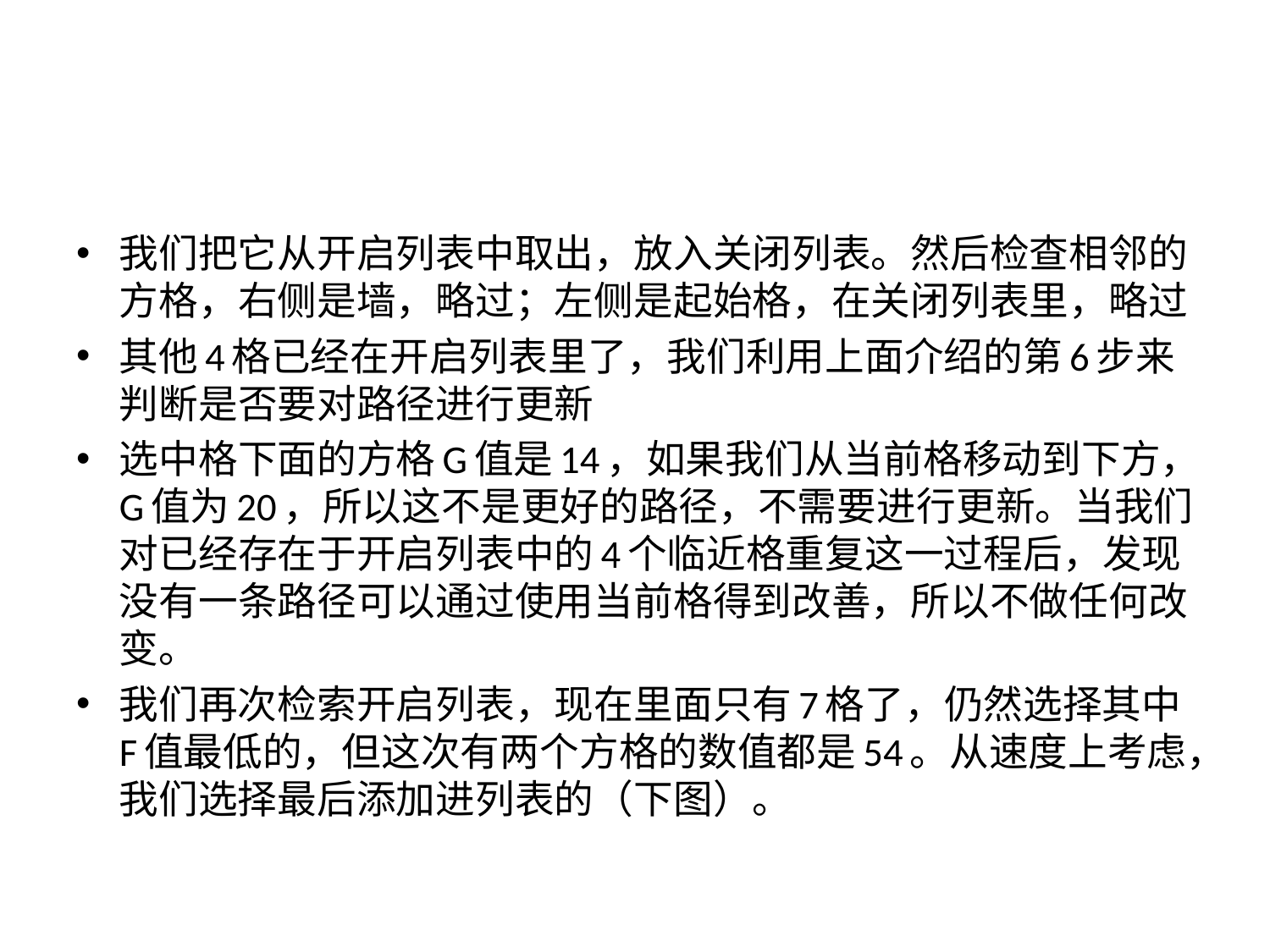

#
我们把它从开启列表中取出，放入关闭列表。然后检查相邻的方格，右侧是墙，略过；左侧是起始格，在关闭列表里，略过
其他4格已经在开启列表里了，我们利用上面介绍的第6步来判断是否要对路径进行更新
选中格下面的方格G值是14，如果我们从当前格移动到下方，G值为20，所以这不是更好的路径，不需要进行更新。当我们对已经存在于开启列表中的4个临近格重复这一过程后，发现没有一条路径可以通过使用当前格得到改善，所以不做任何改变。
我们再次检索开启列表，现在里面只有7格了，仍然选择其中F值最低的，但这次有两个方格的数值都是54。从速度上考虑，我们选择最后添加进列表的（下图）。